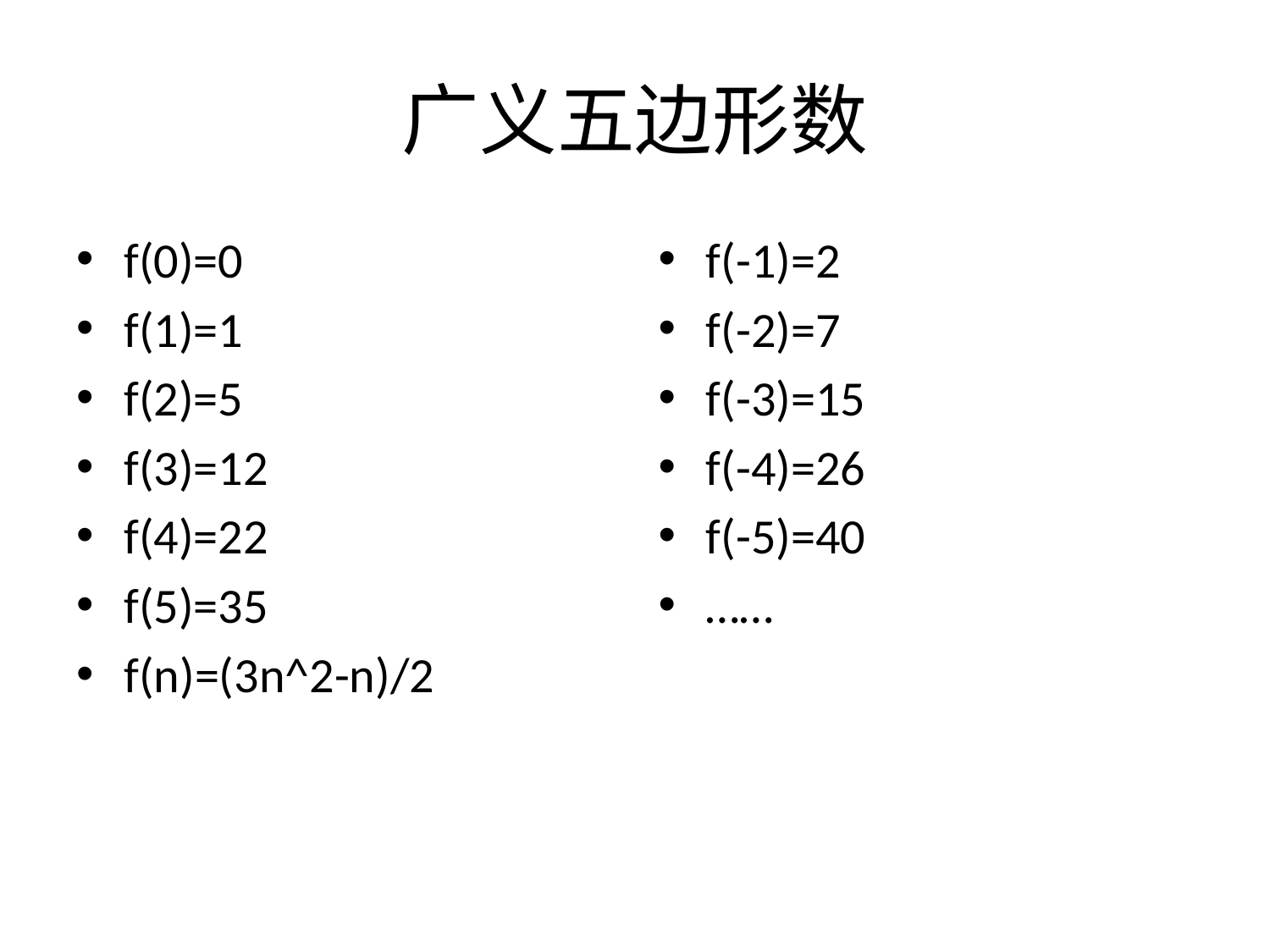

# 广义五边形数
f(0)=0
f(1)=1
f(2)=5
f(3)=12
f(4)=22
f(5)=35
f(n)=(3n^2-n)/2

f(-1)=2
f(-2)=7
f(-3)=15
f(-4)=26
f(-5)=40
……